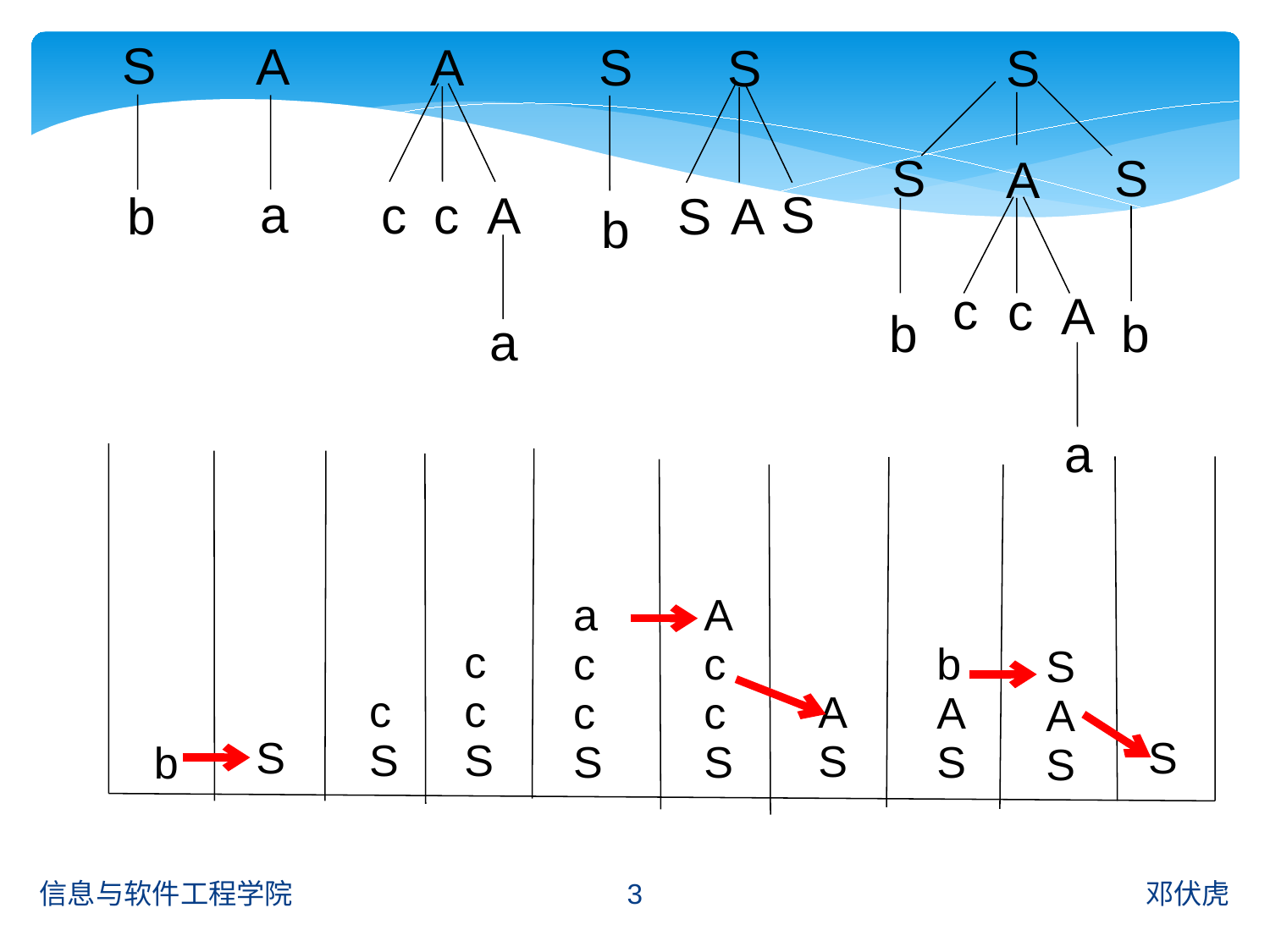

S

b
A

a
A

c
c

a
A
S

b
S

S
A
S
S

S
S
A

c
c
A
b
b

a

a
c
c
S
A
c
c
S
c
c
S
b
A
S
S
A
S
c
S
A
S
S
S
b

3
信息与软件工程学院
邓伏虎